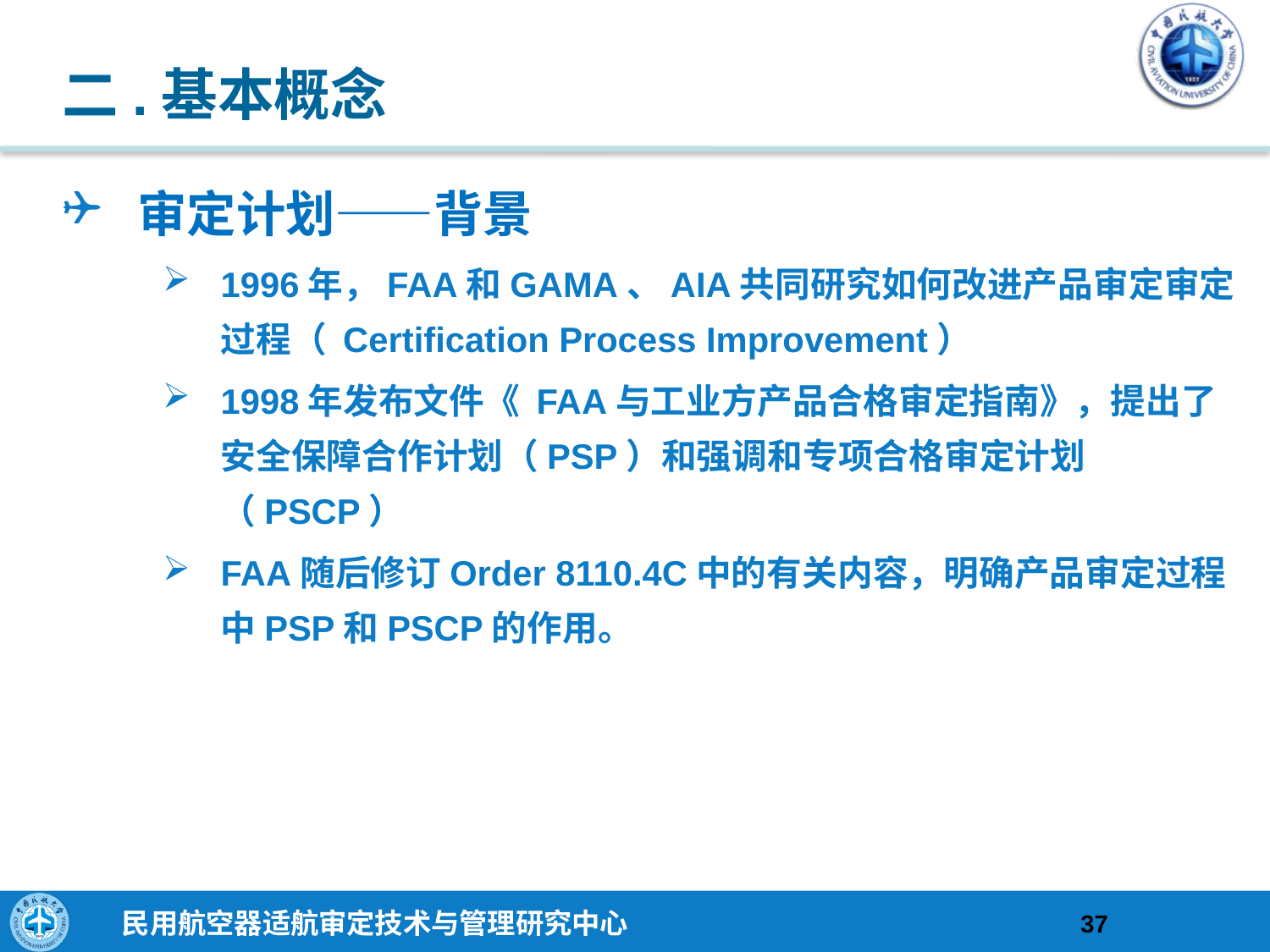

# 二.基本概念
审定计划——背景
1996年，FAA和GAMA、AIA共同研究如何改进产品审定审定过程（ Certification Process Improvement）
1998年发布文件《 FAA与工业方产品合格审定指南》，提出了安全保障合作计划（PSP）和强调和专项合格审定计划（PSCP）
FAA随后修订Order 8110.4C中的有关内容，明确产品审定过程中PSP和PSCP的作用。